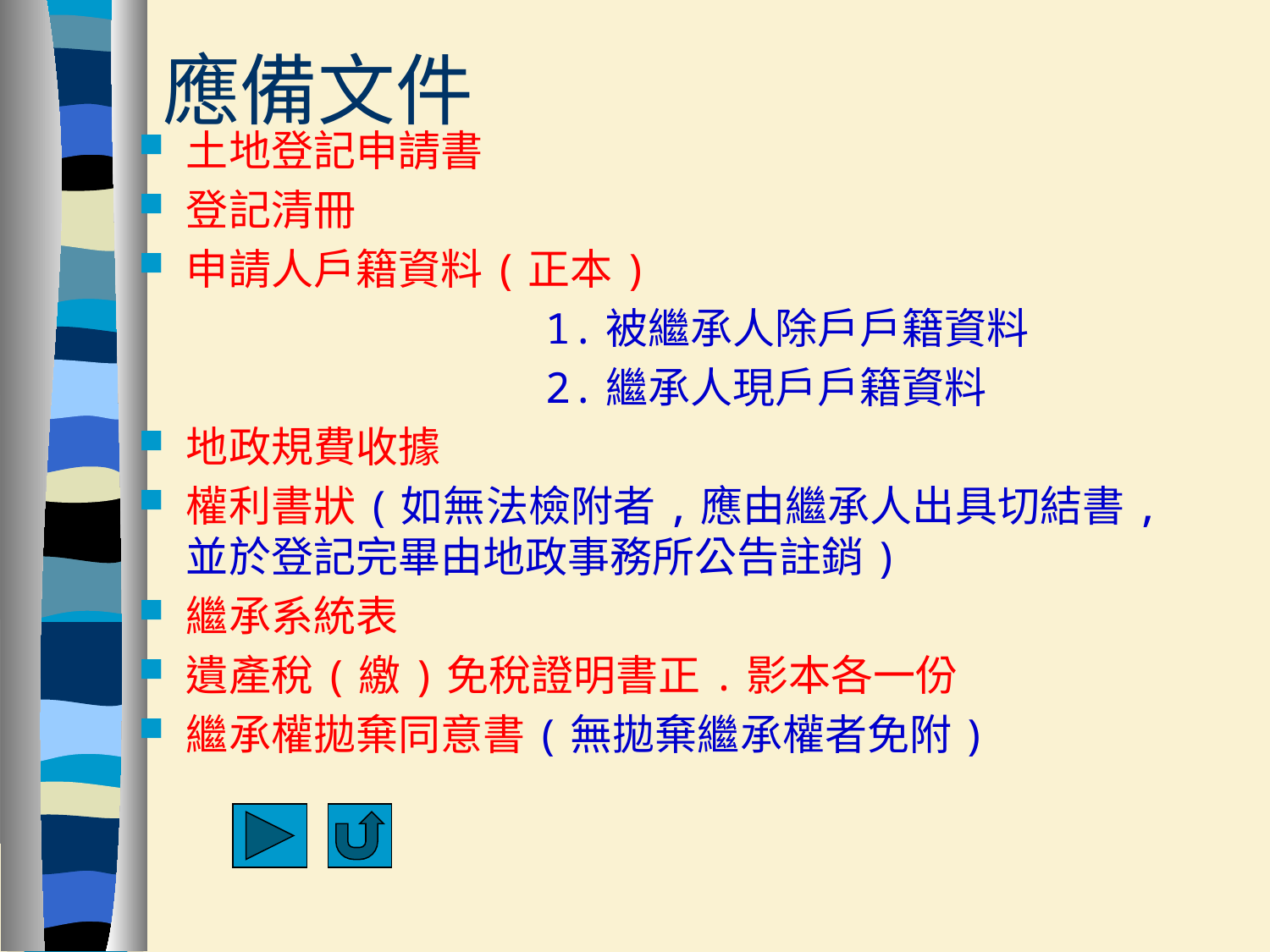

# 應備文件
土地登記申請書
登記清冊
申請人戶籍資料(正本)
                1.被繼承人除戶戶籍資料
                2.繼承人現戶戶籍資料
地政規費收據
權利書狀(如無法檢附者,應由繼承人出具切結書,並於登記完畢由地政事務所公告註銷)
繼承系統表
遺產稅(繳)免稅證明書正.影本各一份
繼承權拋棄同意書(無拋棄繼承權者免附)